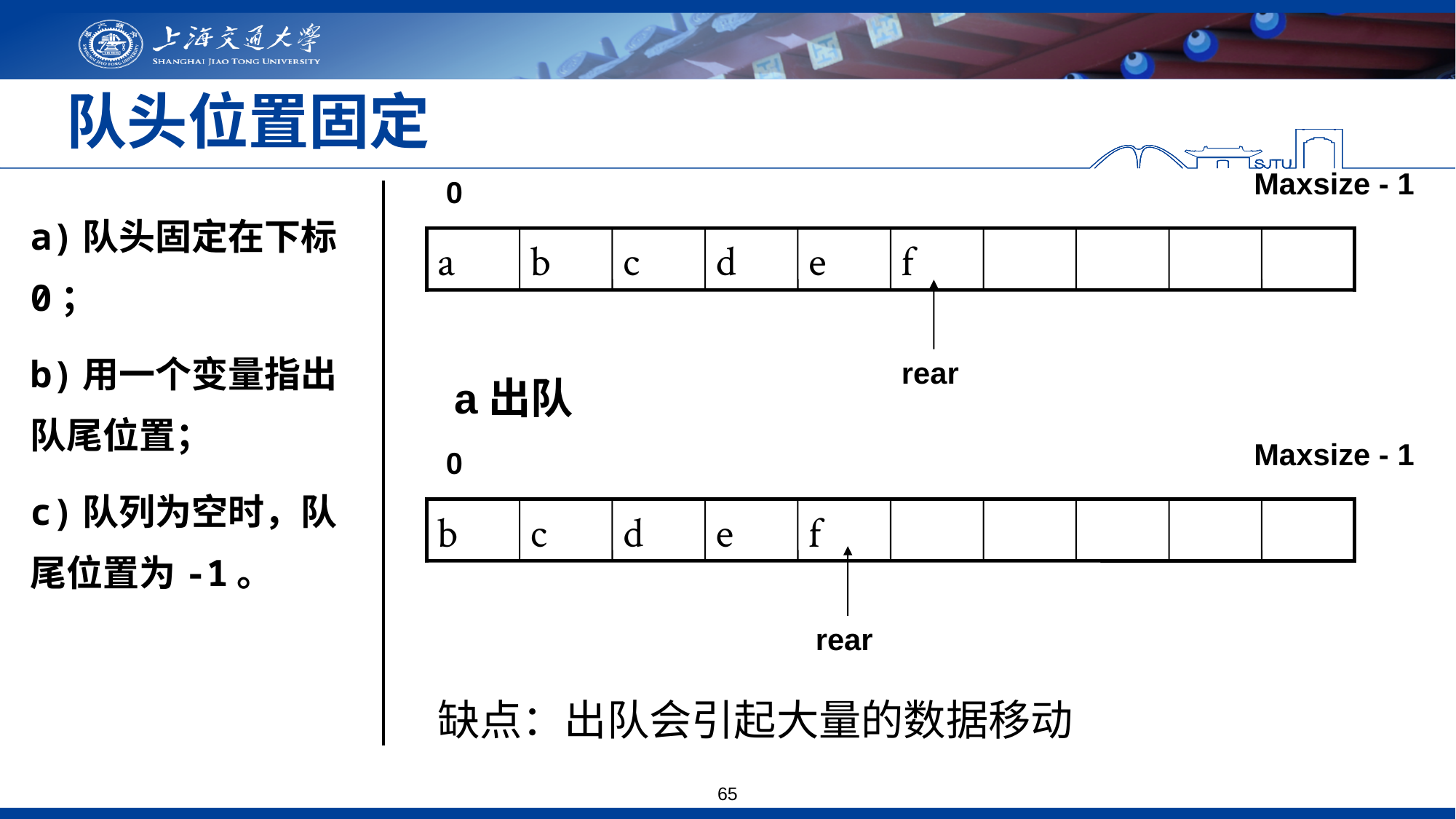

队头位置固定
Maxsize - 1
0
a

b

c

d

e

f

rear
a出队
Maxsize - 1
0
b

c

d

e

f

rear
a)队头固定在下标0；
b)用一个变量指出队尾位置；
c)队列为空时，队尾位置为-1。

缺点：出队会引起大量的数据移动
65